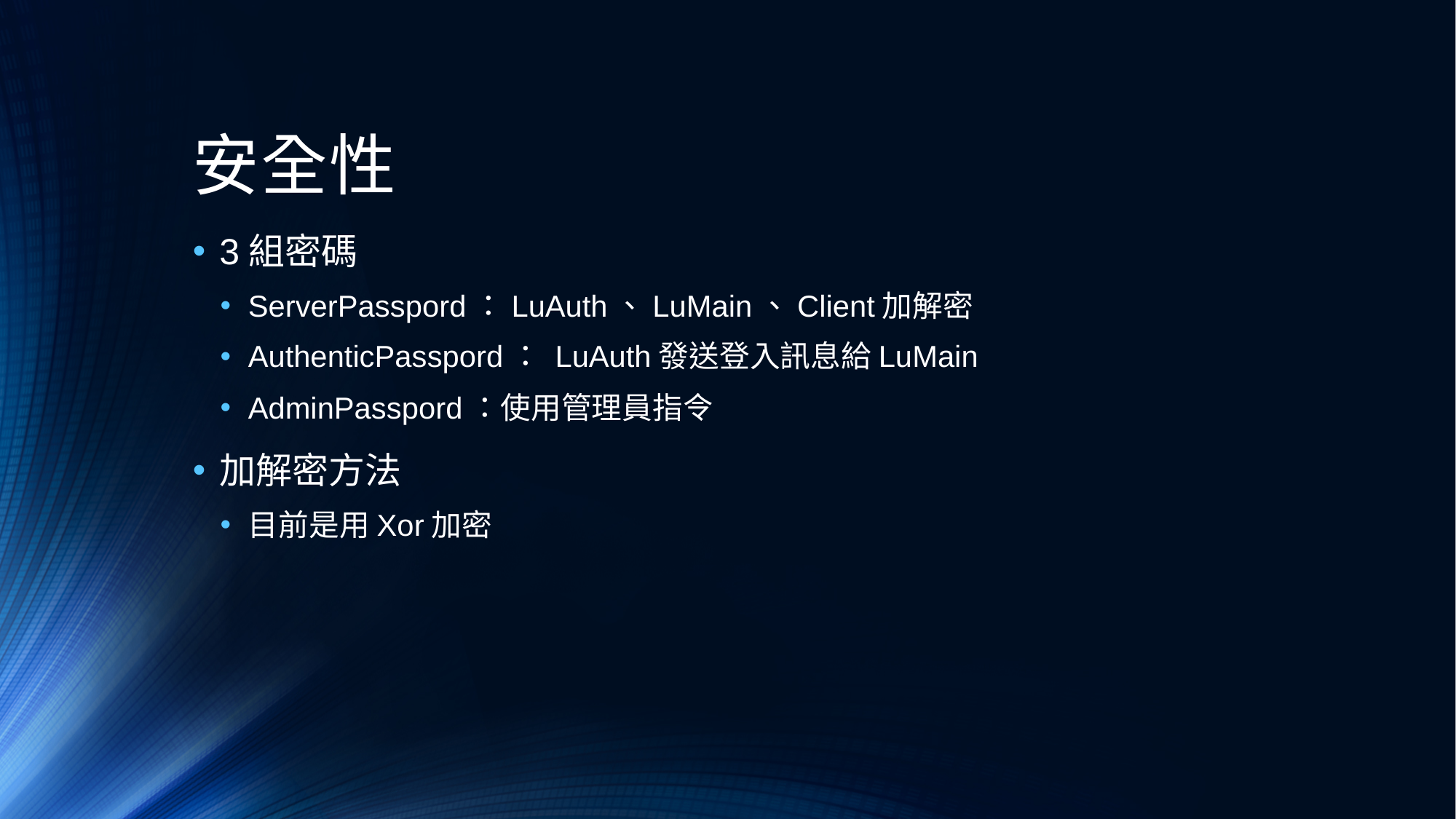

# 安全性
3組密碼
ServerPasspord：LuAuth、LuMain、Client加解密
AuthenticPasspord： LuAuth發送登入訊息給LuMain
AdminPasspord：使用管理員指令
加解密方法
目前是用Xor加密